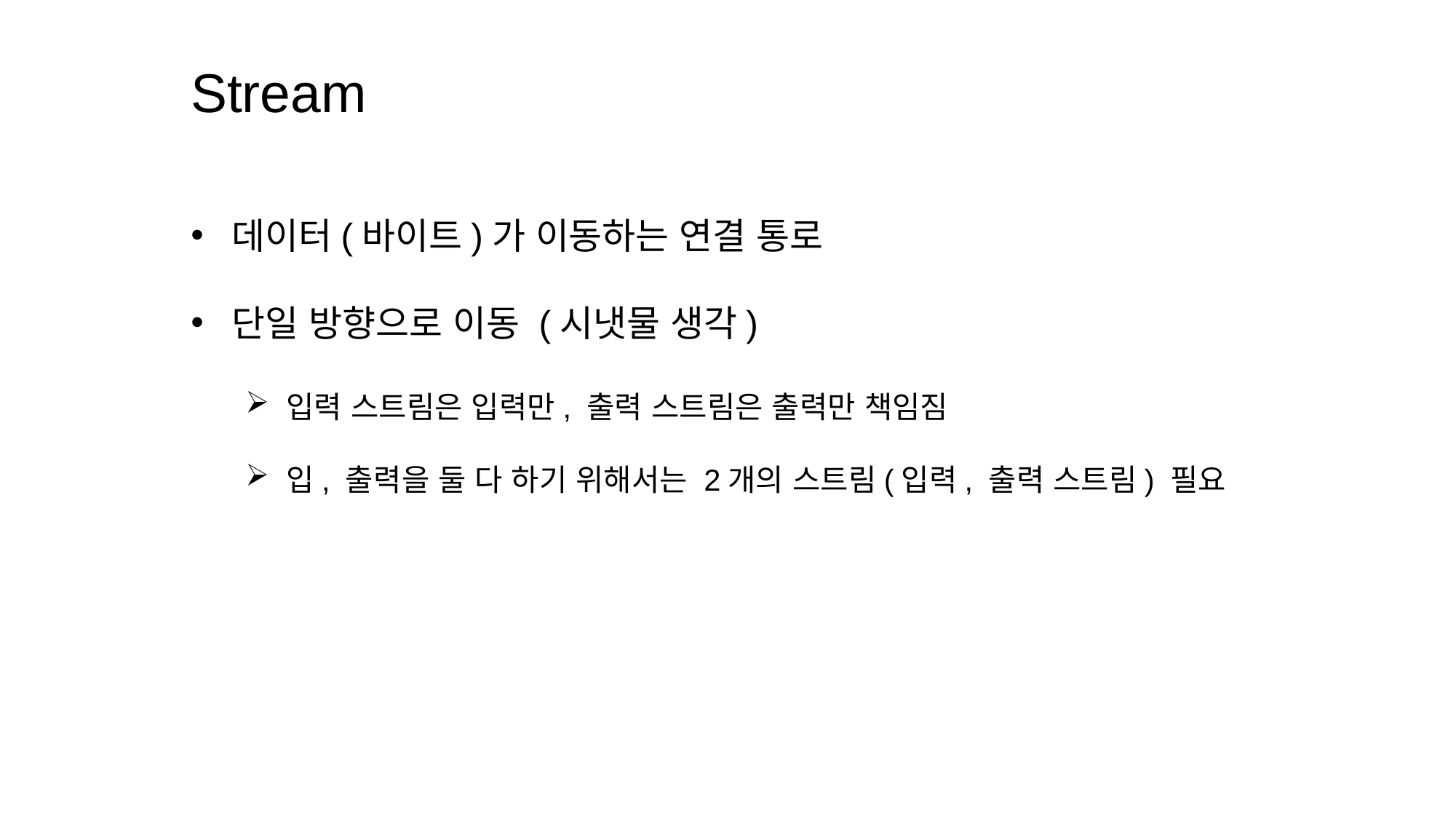

Stream
데이터(바이트)가 이동하는 연결 통로

단일 방향으로 이동 (시냇물 생각)

입력 스트림은 입력만, 출력 스트림은 출력만 책임짐

입, 출력을 둘 다 하기 위해서는 2개의 스트림(입력, 출력 스트림) 필요